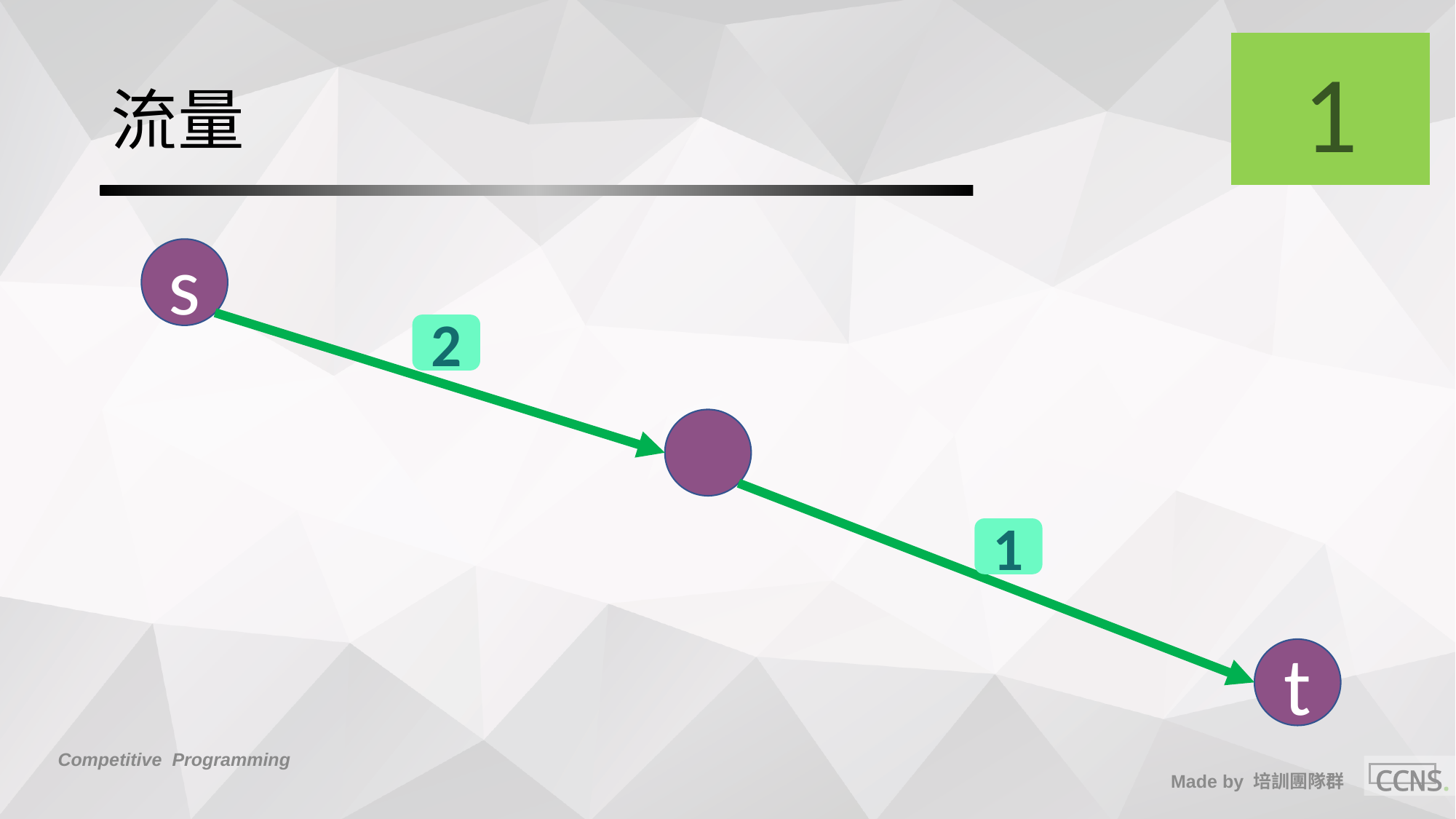

1
# 流量
s
2

1
t